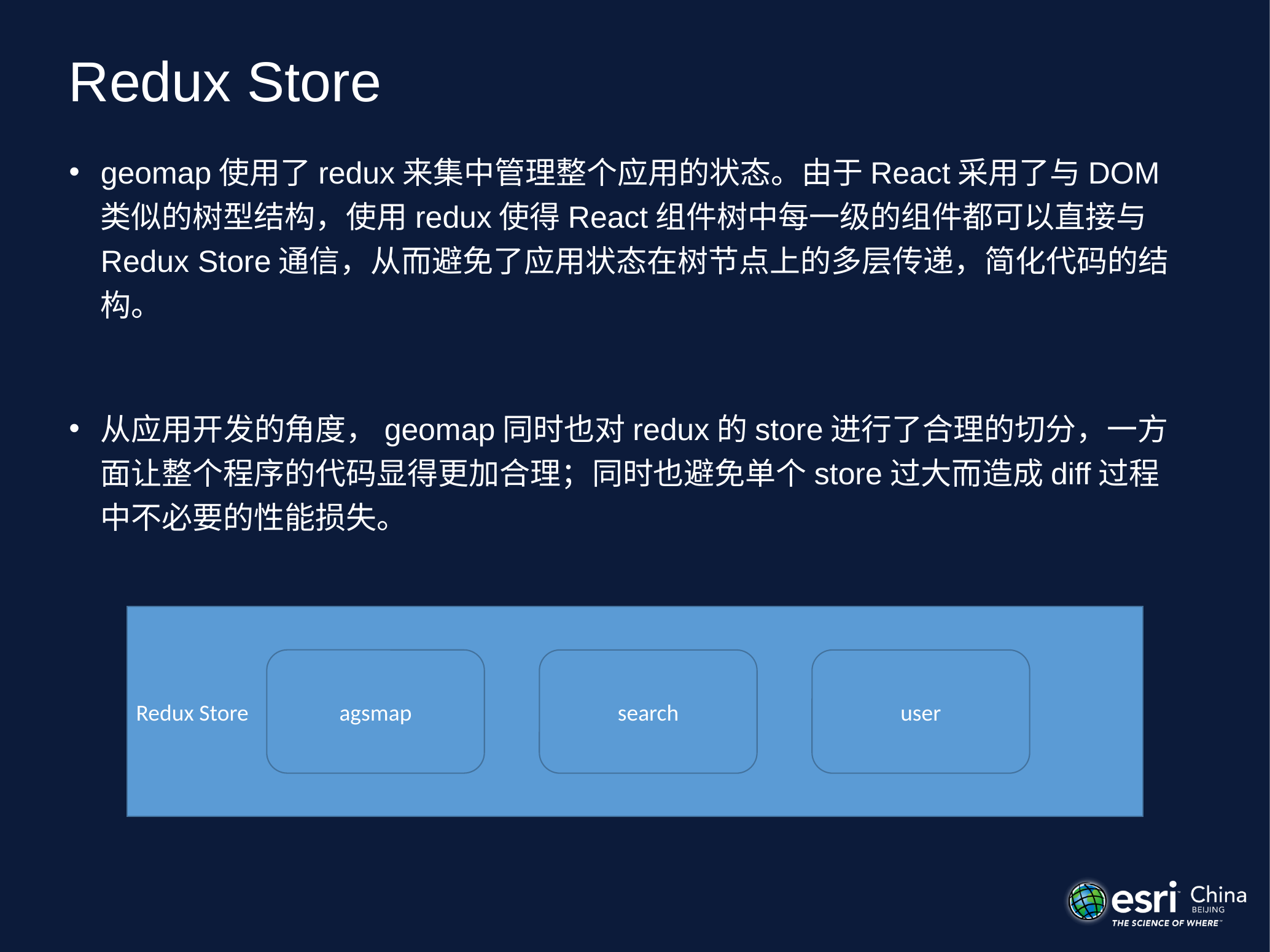

# Redux Store
geomap使用了redux来集中管理整个应用的状态。由于React采用了与DOM类似的树型结构，使用redux使得React组件树中每一级的组件都可以直接与Redux Store通信，从而避免了应用状态在树节点上的多层传递，简化代码的结构。

从应用开发的角度，geomap同时也对redux的store进行了合理的切分，一方面让整个程序的代码显得更加合理；同时也避免单个store过大而造成diff过程中不必要的性能损失。
Redux Store
agsmap
search
user